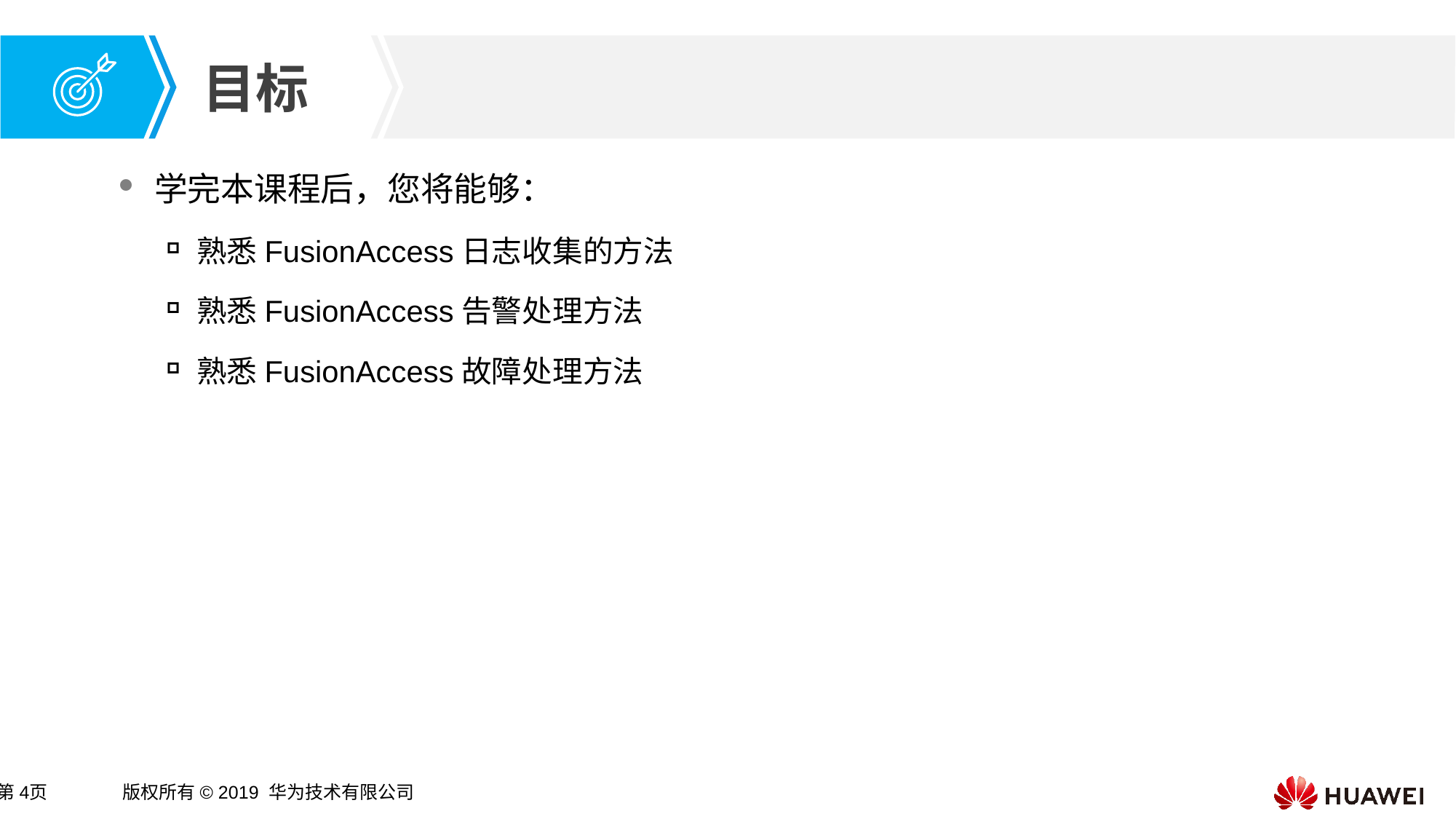

学完本课程后，您将能够：
熟悉FusionAccess日志收集的方法
熟悉FusionAccess告警处理方法
熟悉FusionAccess故障处理方法